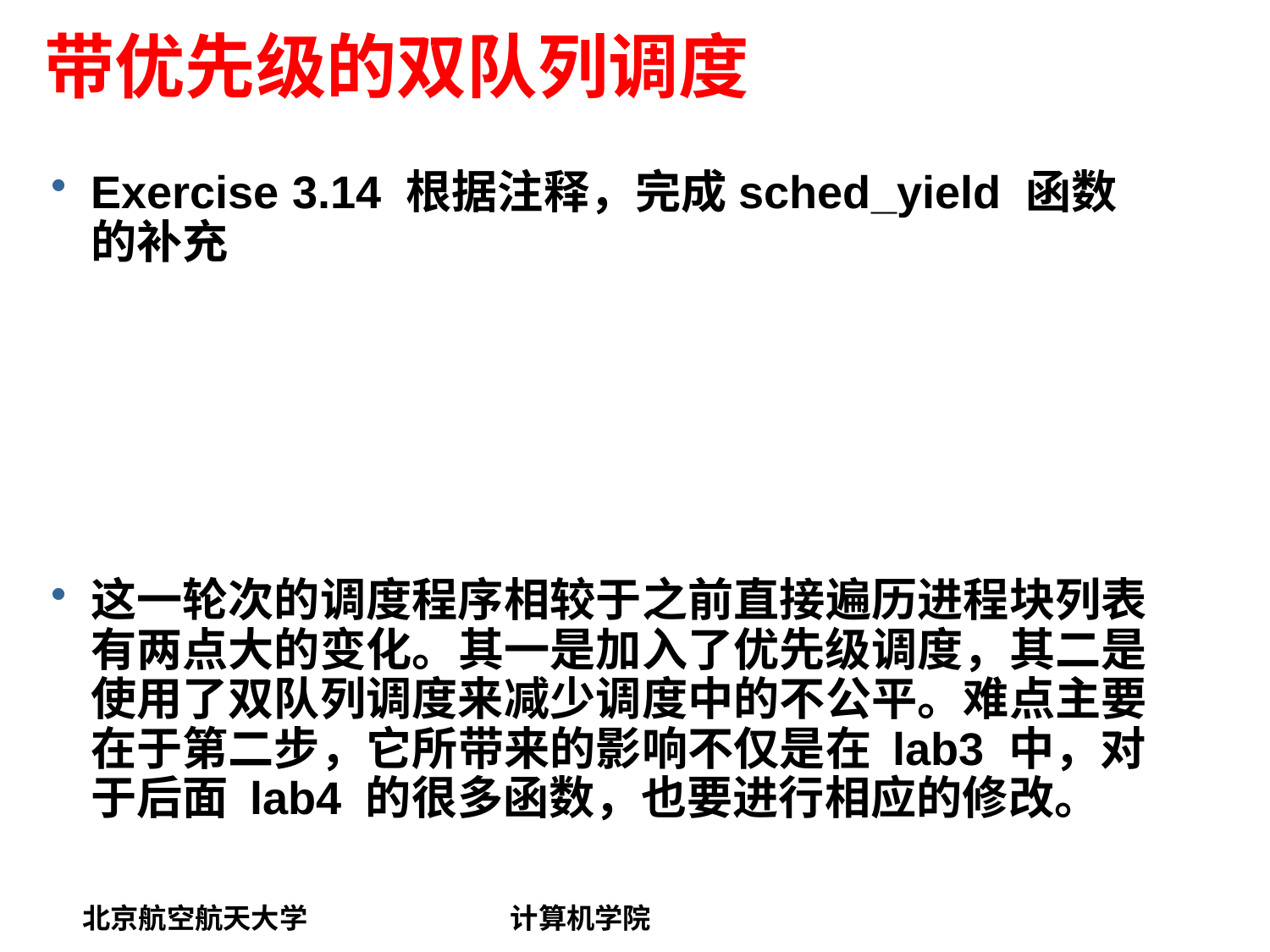

# 带优先级的双队列调度
Exercise 3.14 根据注释，完成sched_yield 函数的补充

这一轮次的调度程序相较于之前直接遍历进程块列表有两点大的变化。其一是加入了优先级调度，其二是使用了双队列调度来减少调度中的不公平。难点主要在于第二步，它所带来的影响不仅是在 lab3 中，对于后面 lab4 的很多函数，也要进行相应的修改。